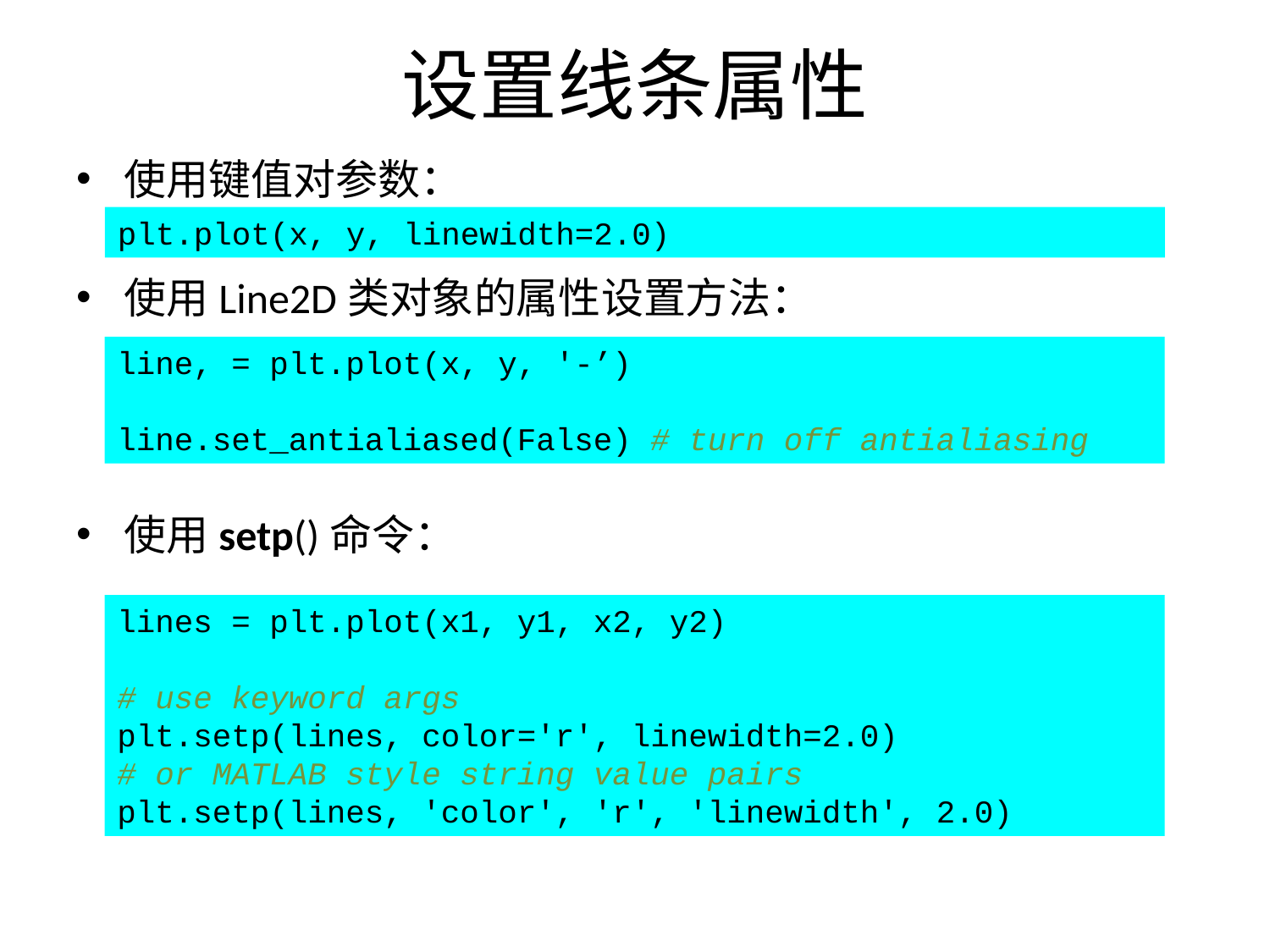

# 设置线条属性
使用键值对参数：

使用Line2D类对象的属性设置方法：

使用setp()命令：
plt.plot(x, y, linewidth=2.0)
line, = plt.plot(x, y, '-’)

line.set_antialiased(False) # turn off antialiasing
lines = plt.plot(x1, y1, x2, y2)

# use keyword args
plt.setp(lines, color='r', linewidth=2.0)
# or MATLAB style string value pairs
plt.setp(lines, 'color', 'r', 'linewidth', 2.0)